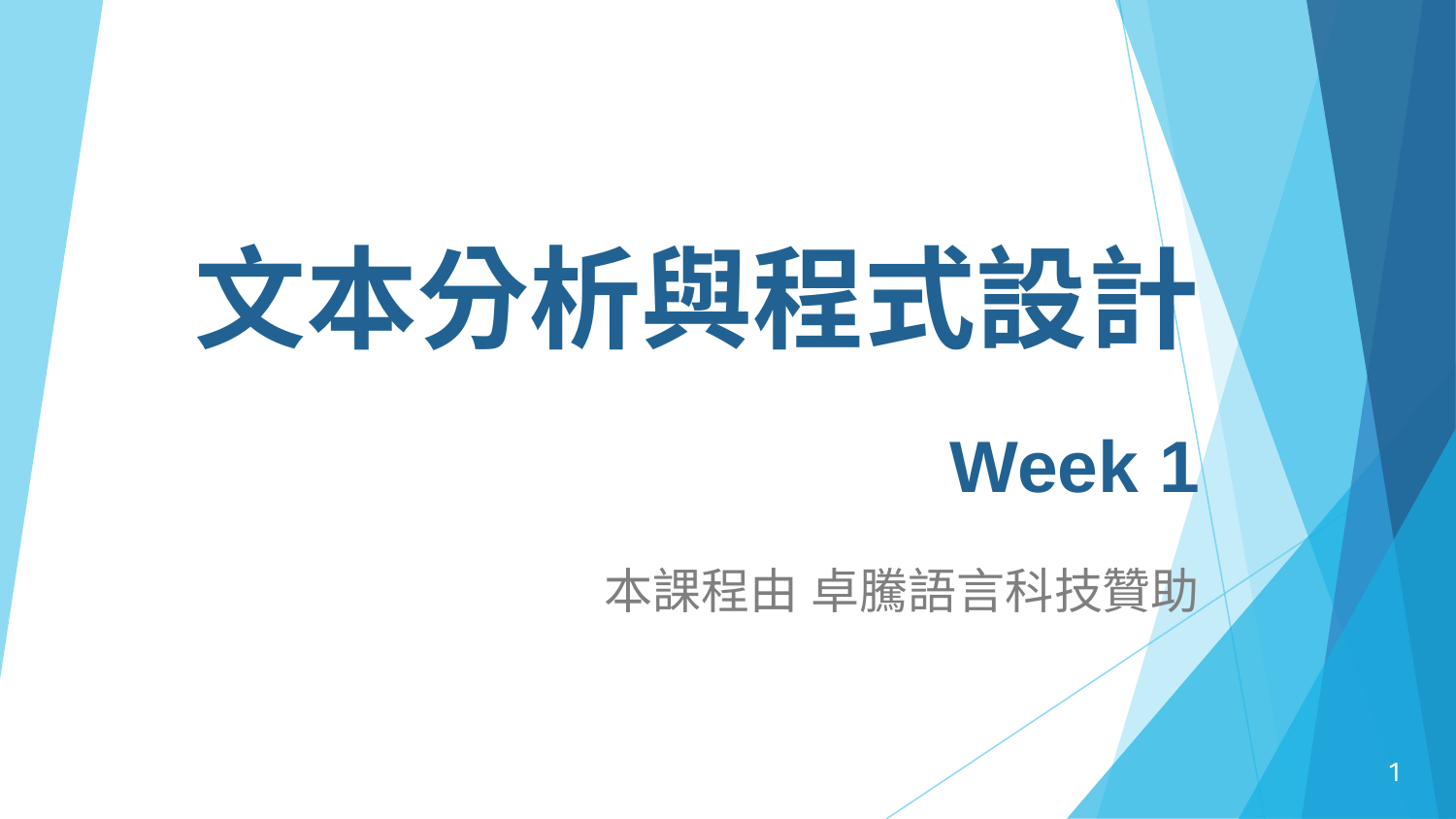

# 文本分析與程式設計
Week 1
本課程由 卓騰語言科技贊助
1